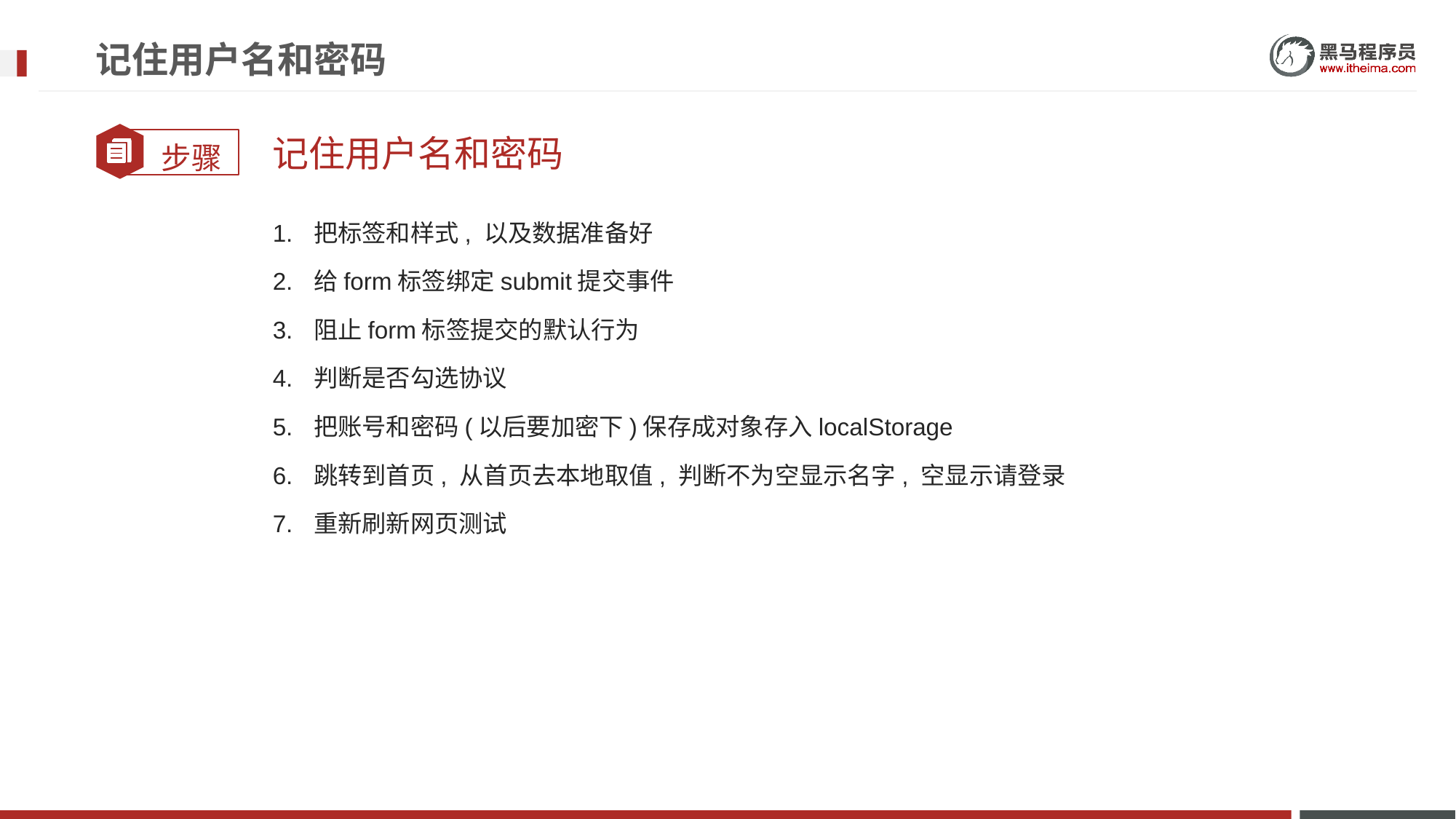

# 记住用户名和密码
记住用户名和密码
把标签和样式, 以及数据准备好
给form标签绑定submit提交事件
阻止form标签提交的默认行为
判断是否勾选协议
把账号和密码(以后要加密下)保存成对象存入localStorage
跳转到首页, 从首页去本地取值, 判断不为空显示名字, 空显示请登录
重新刷新网页测试